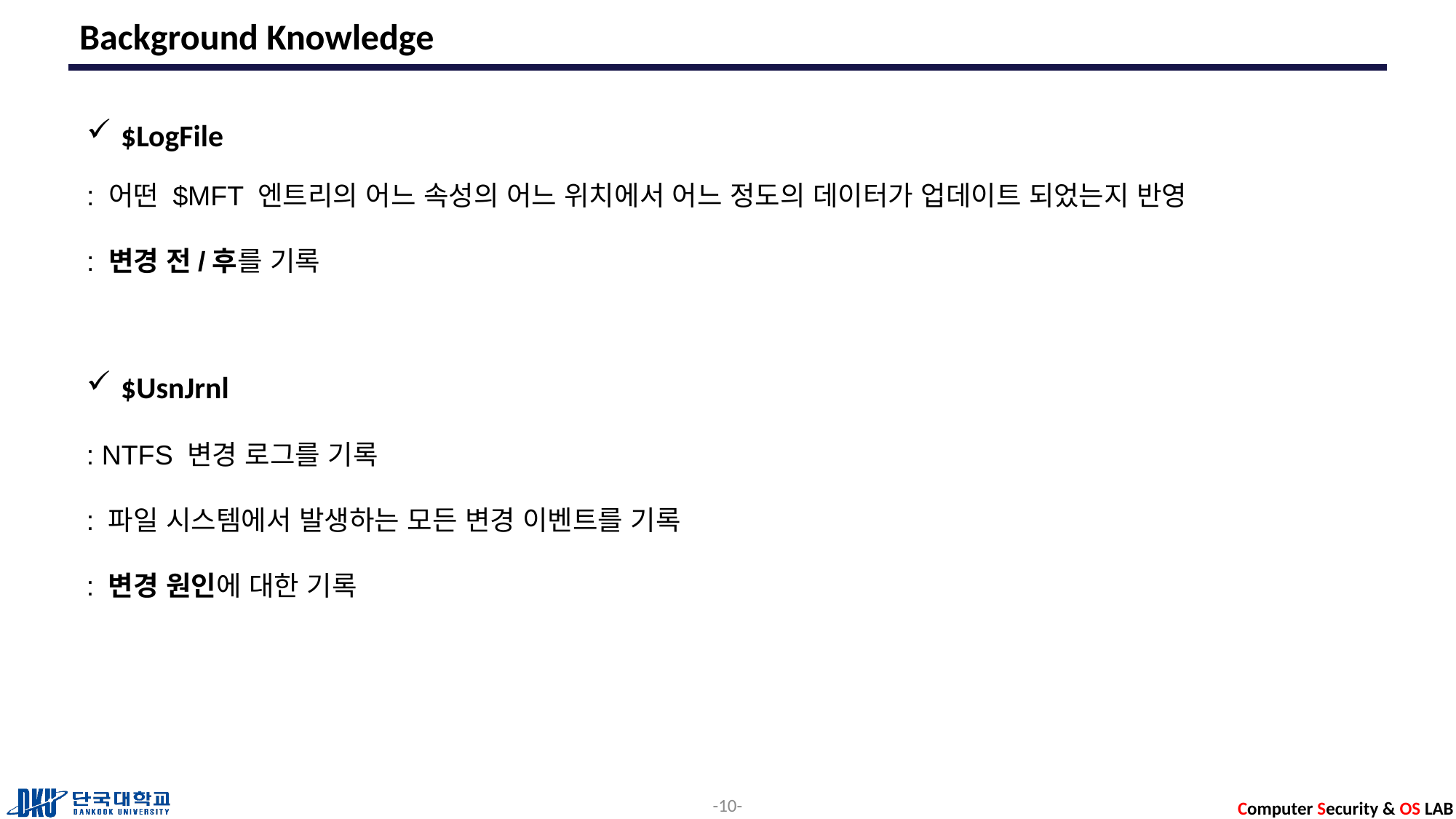

# Background Knowledge
$LogFile

: 어떤 $MFT 엔트리의 어느 속성의 어느 위치에서 어느 정도의 데이터가 업데이트 되었는지 반영

: 변경 전/후를 기록
$UsnJrnl

: NTFS 변경 로그를 기록

: 파일 시스템에서 발생하는 모든 변경 이벤트를 기록

: 변경 원인에 대한 기록
10